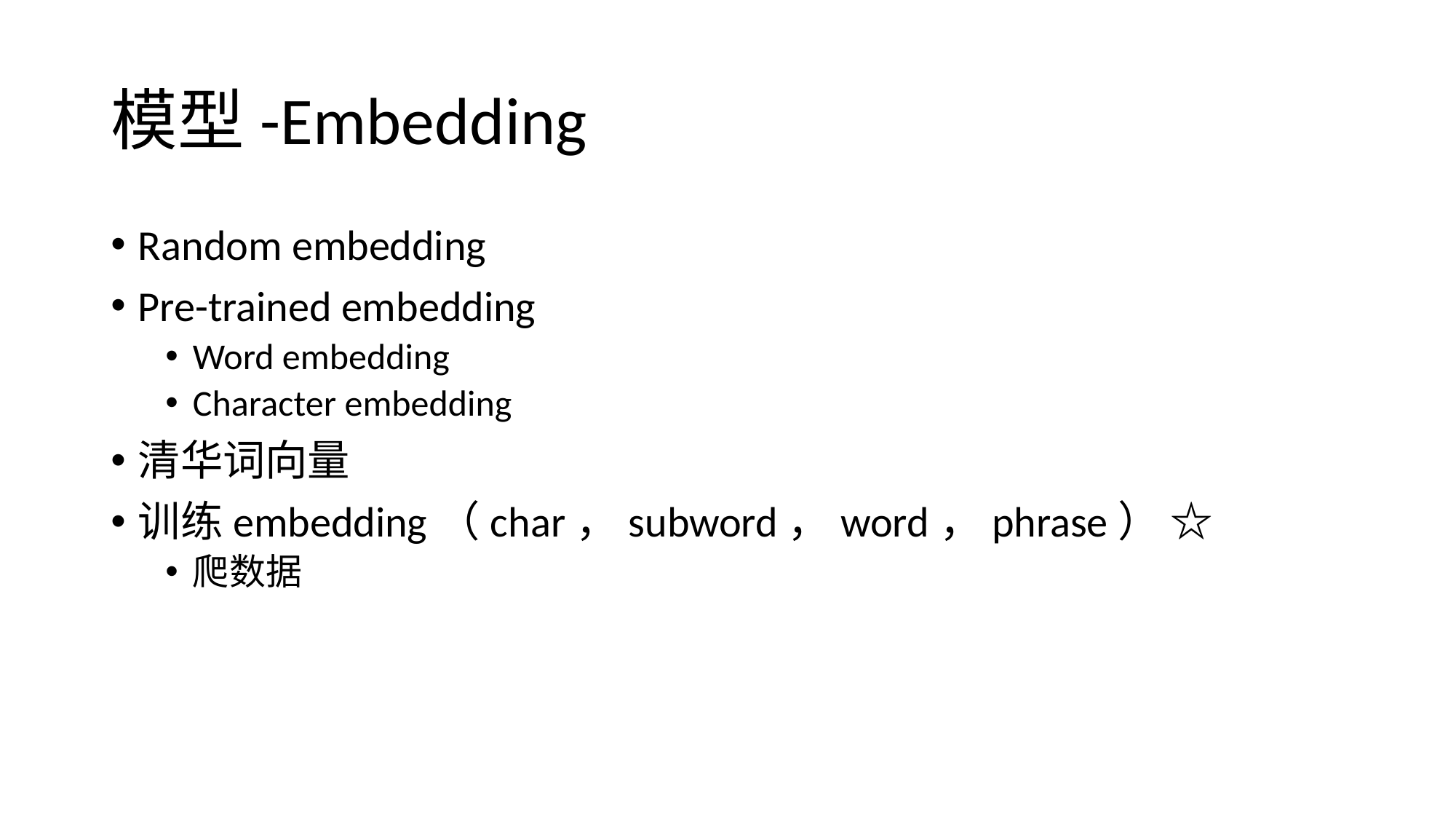

# 模型-Embedding
Random embedding
Pre-trained embedding
Word embedding
Character embedding
清华词向量
训练embedding（char，subword，word，phrase） ☆
爬数据